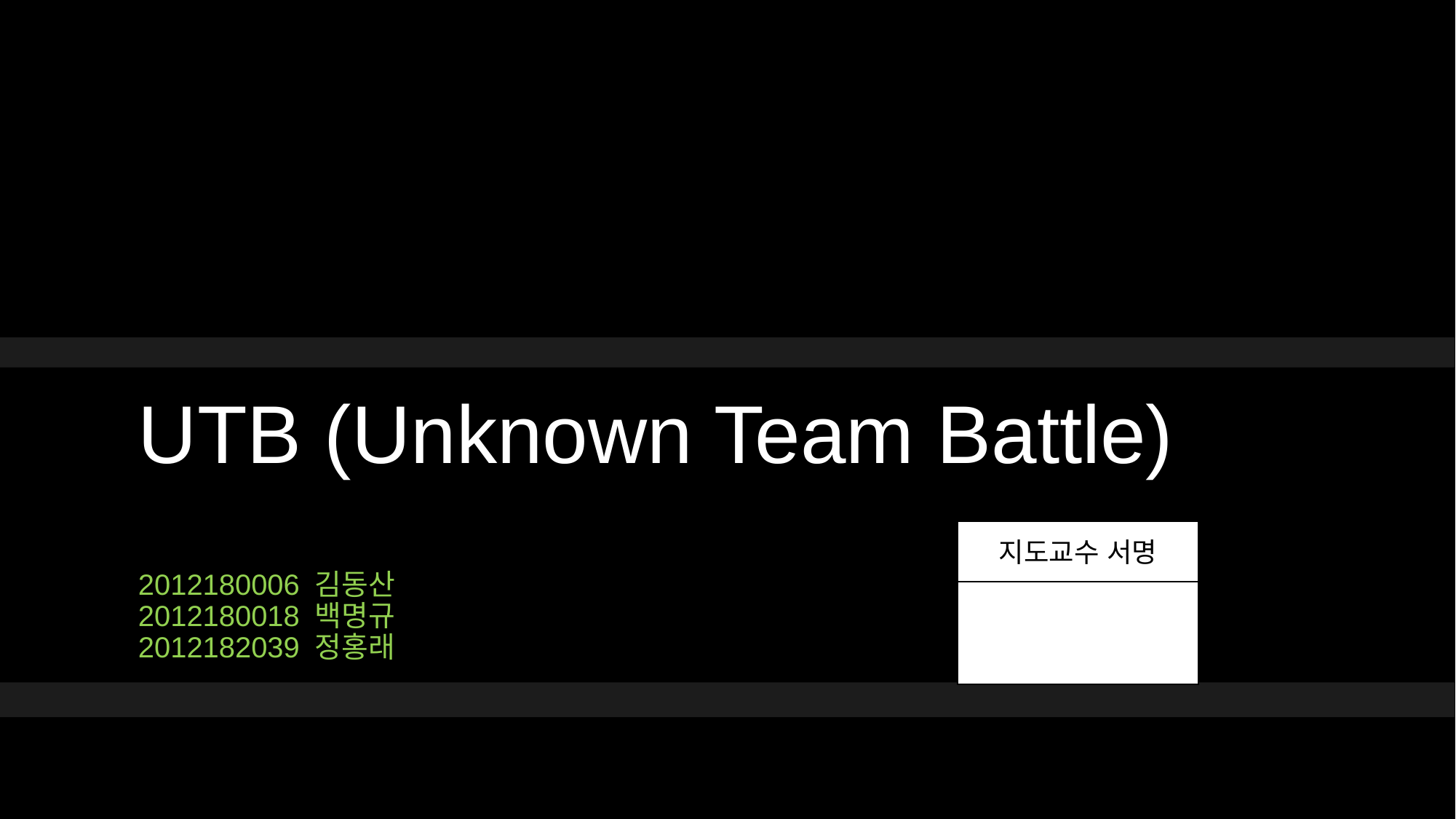

# UTB (Unknown Team Battle)

지도교수 서명
2012180006 김동산
2012180018 백명규
2012182039 정홍래